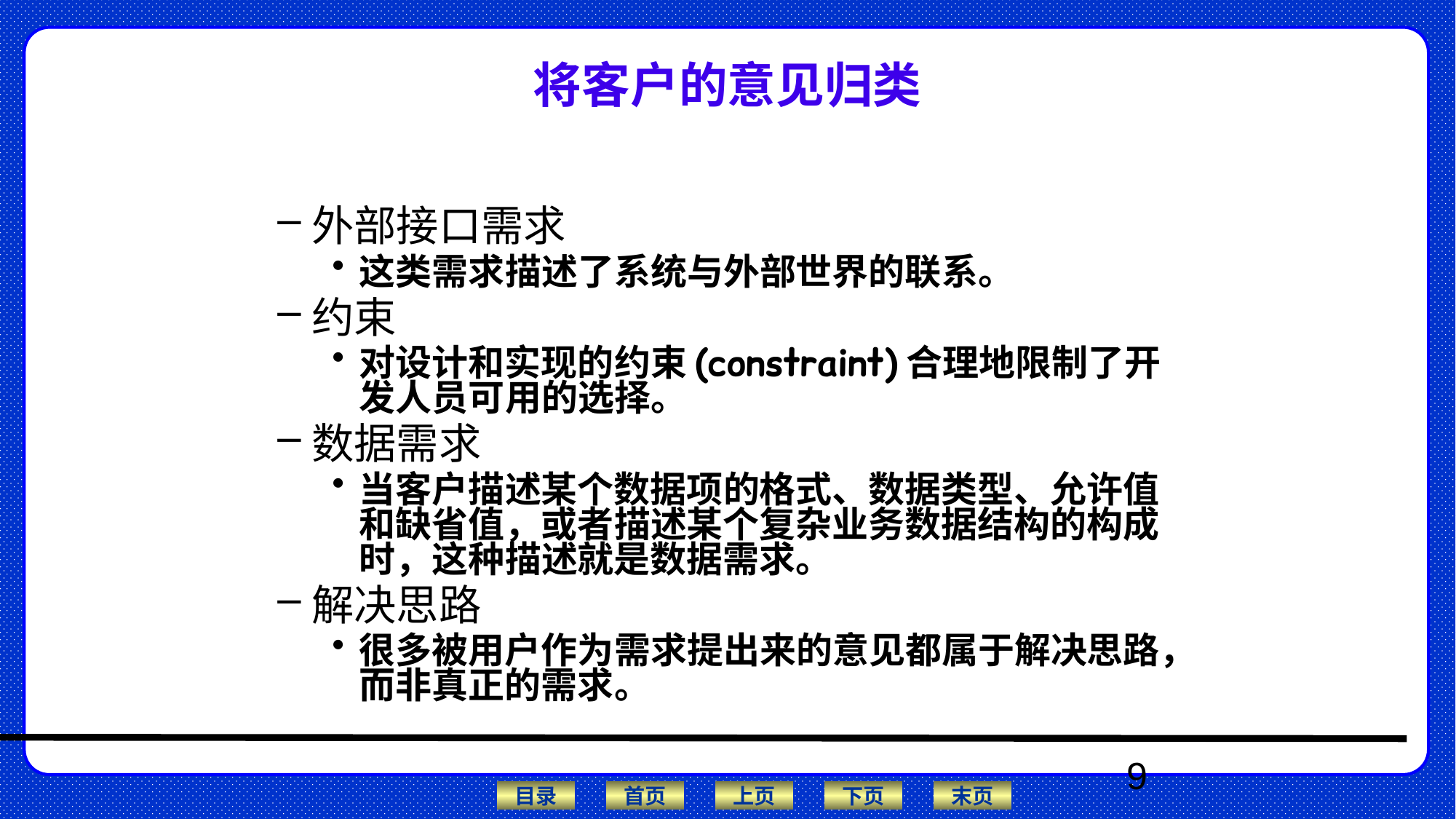

# 将客户的意见归类
外部接口需求
这类需求描述了系统与外部世界的联系。
约束
对设计和实现的约束(constraint)合理地限制了开发人员可用的选择。
数据需求
当客户描述某个数据项的格式、数据类型、允许值和缺省值，或者描述某个复杂业务数据结构的构成时，这种描述就是数据需求。
解决思路
很多被用户作为需求提出来的意见都属于解决思路，而非真正的需求。
9